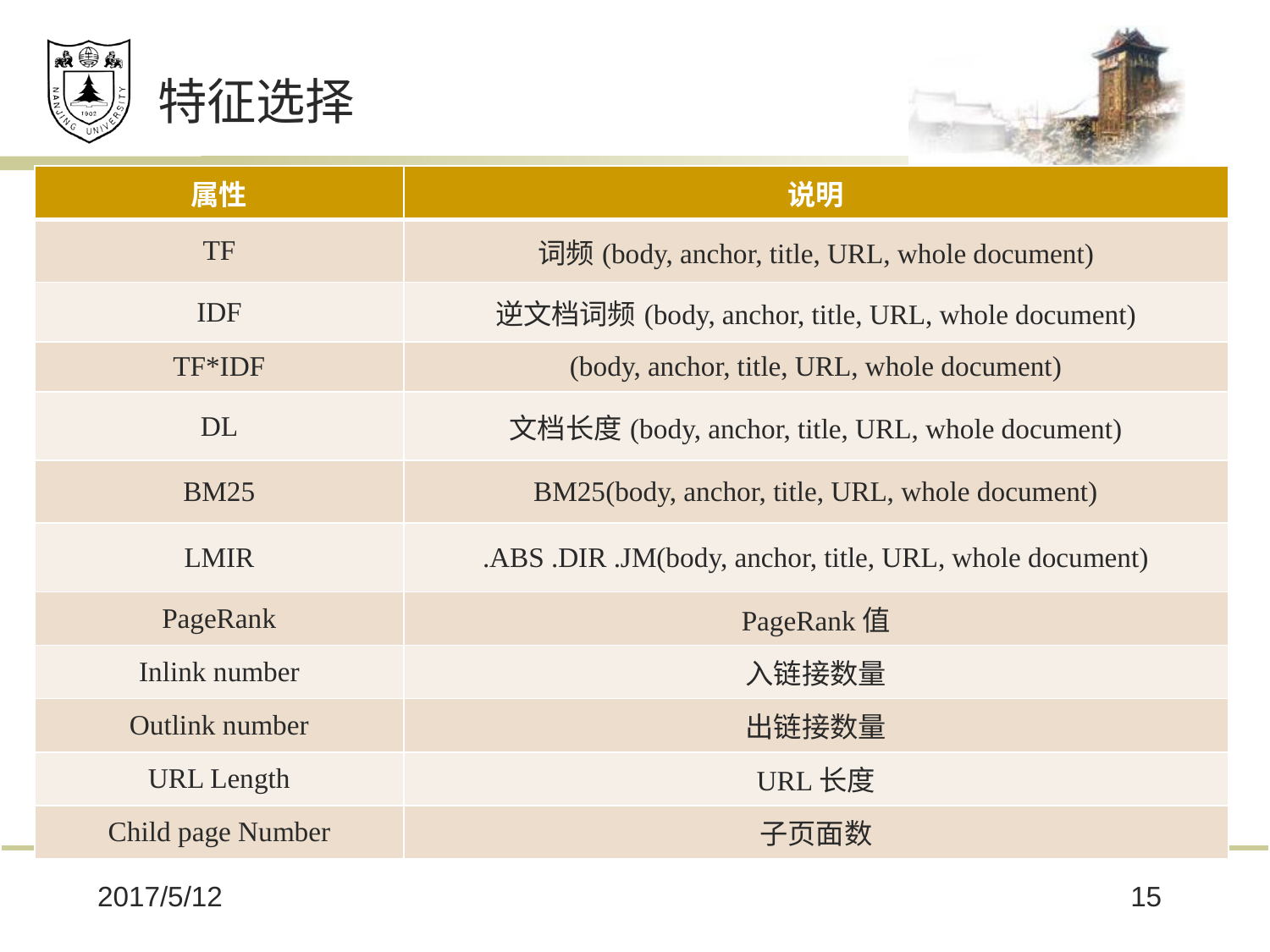

# 特征选择
| 属性 | 说明 |
| --- | --- |
| TF | 词频(body, anchor, title, URL, whole document) |
| IDF | 逆文档词频(body, anchor, title, URL, whole document) |
| TF\*IDF | (body, anchor, title, URL, whole document) |
| DL | 文档长度(body, anchor, title, URL, whole document) |
| BM25 | BM25(body, anchor, title, URL, whole document) |
| LMIR | .ABS .DIR .JM(body, anchor, title, URL, whole document) |
| PageRank | PageRank值 |
| Inlink number | 入链接数量 |
| Outlink number | 出链接数量 |
| URL Length | URL长度 |
| Child page Number | 子页面数 |
2017/5/12
15